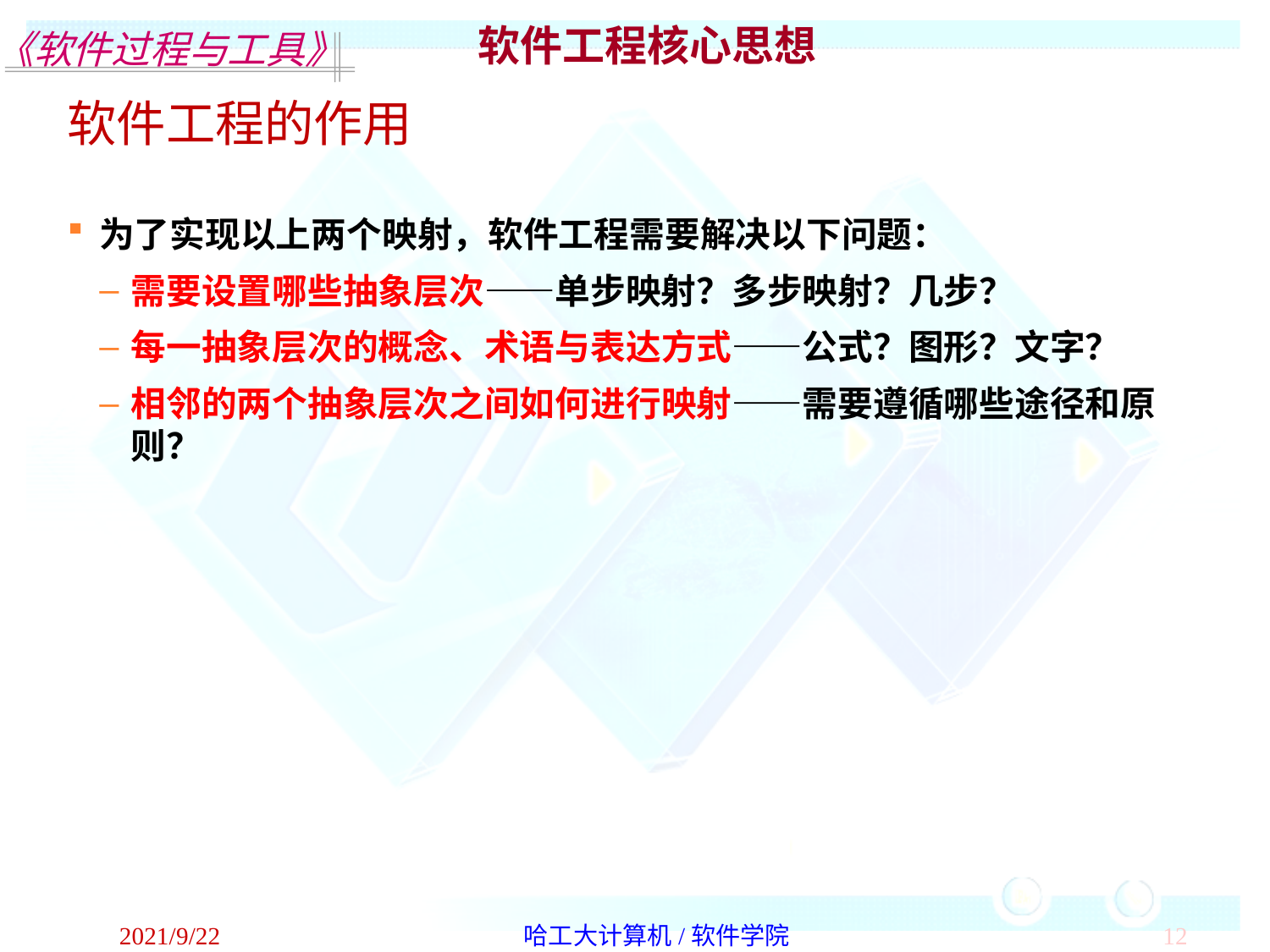

软件工程核心思想
软件工程的作用
为了实现以上两个映射，软件工程需要解决以下问题：
需要设置哪些抽象层次——单步映射？多步映射？几步？
每一抽象层次的概念、术语与表达方式——公式？图形？文字？
相邻的两个抽象层次之间如何进行映射——需要遵循哪些途径和原则？